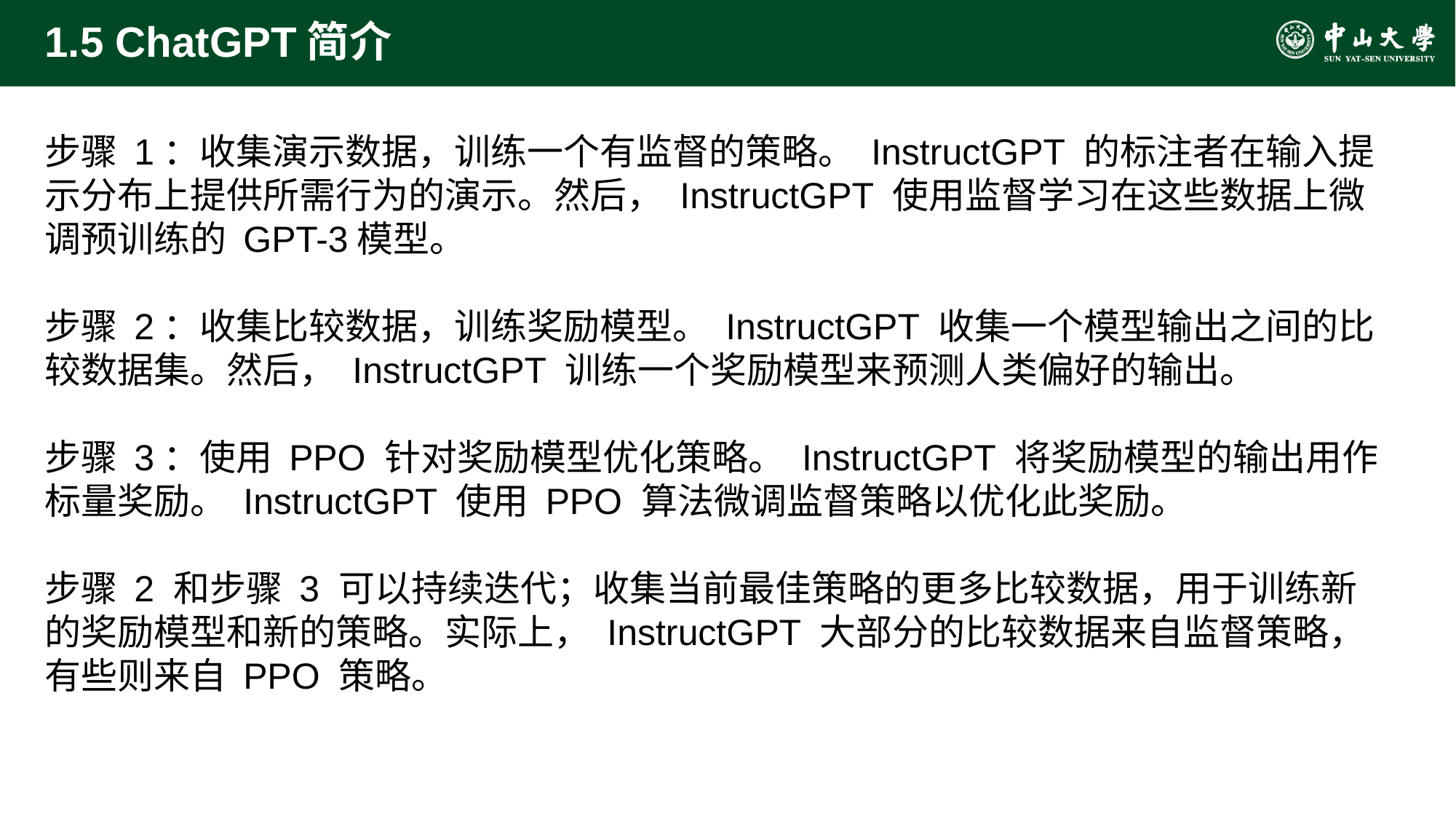

# 1.5 ChatGPT简介
步骤 1：收集演示数据，训练一个有监督的策略。 InstructGPT 的标注者在输入提示分布上提供所需行为的演示。然后， InstructGPT 使用监督学习在这些数据上微调预训练的 GPT-3模型。

步骤 2：收集比较数据，训练奖励模型。 InstructGPT 收集一个模型输出之间的比较数据集。然后， InstructGPT 训练一个奖励模型来预测人类偏好的输出。

步骤 3：使用 PPO 针对奖励模型优化策略。 InstructGPT 将奖励模型的输出用作标量奖励。 InstructGPT 使用 PPO 算法微调监督策略以优化此奖励。

步骤 2 和步骤 3 可以持续迭代；收集当前最佳策略的更多比较数据，用于训练新的奖励模型和新的策略。实际上， InstructGPT 大部分的比较数据来自监督策略，有些则来自 PPO 策略。